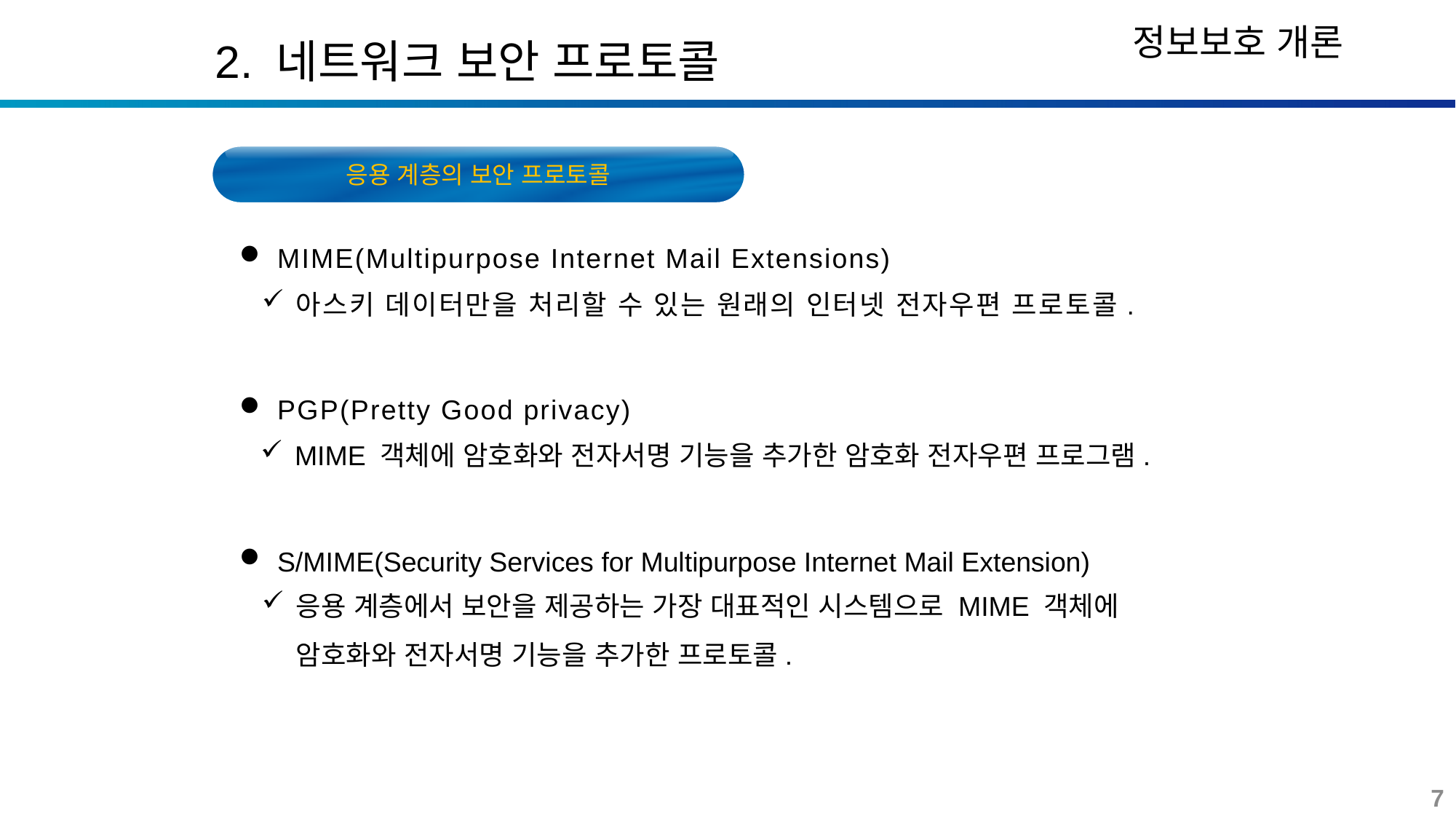

2. 네트워크 보안 프로토콜
응용 계층의 보안 프로토콜

MIME(Multipurpose Internet Mail Extensions)

PGP(Pretty Good privacy)

S/MIME(Security Services for Multipurpose Internet Mail Extension)
아스키 데이터만을 처리할 수 있는 원래의 인터넷 전자우편 프로토콜.
MIME 객체에 암호화와 전자서명 기능을 추가한 암호화 전자우편 프로그램.
응용 계층에서 보안을 제공하는 가장 대표적인 시스템으로 MIME 객체에 암호화와 전자서명 기능을 추가한 프로토콜.

7